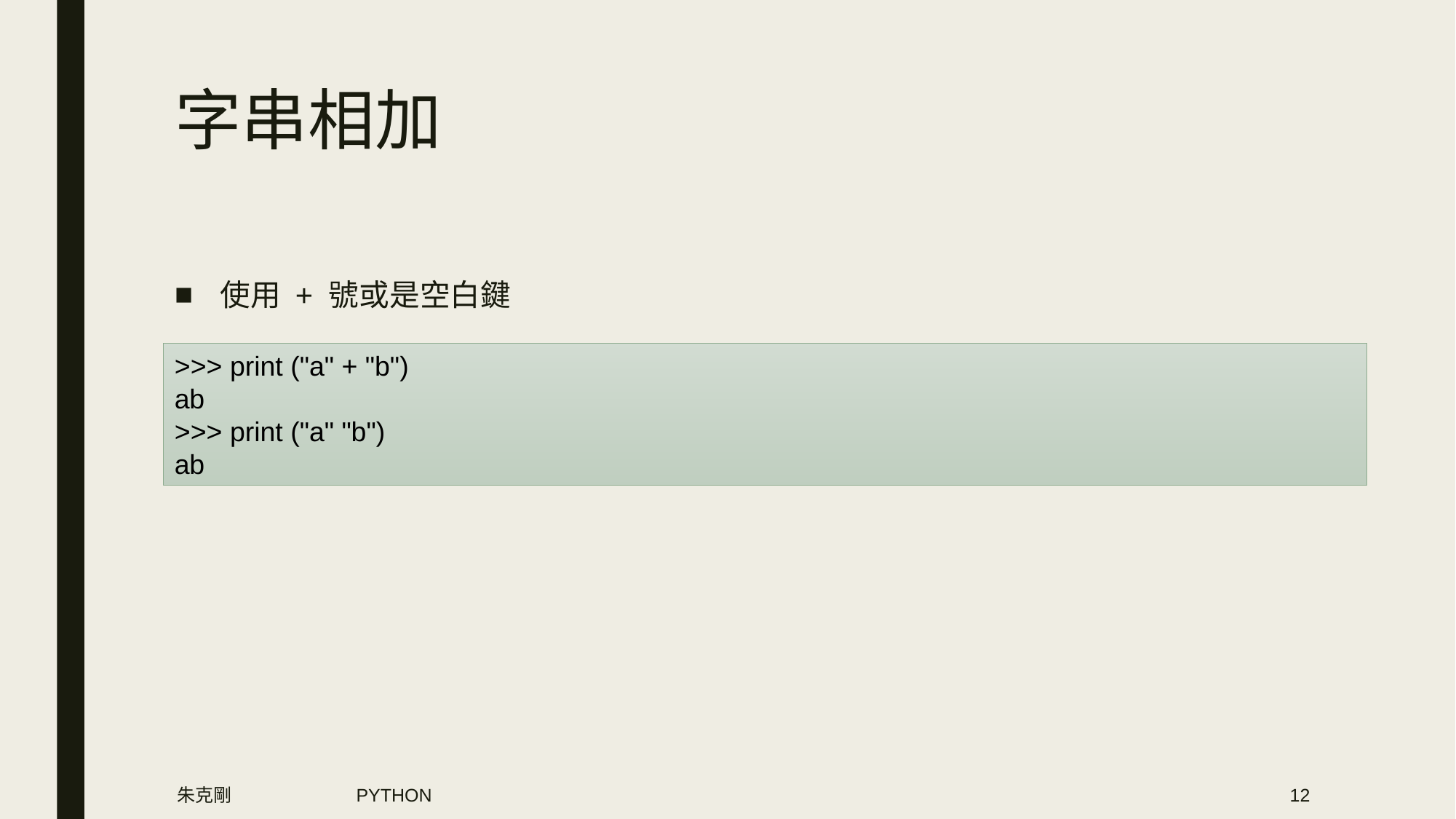

# 字串相加
使用 + 號或是空白鍵
>>> print ("a" + "b")
ab
>>> print ("a" "b")
ab
朱克剛
PYTHON
12